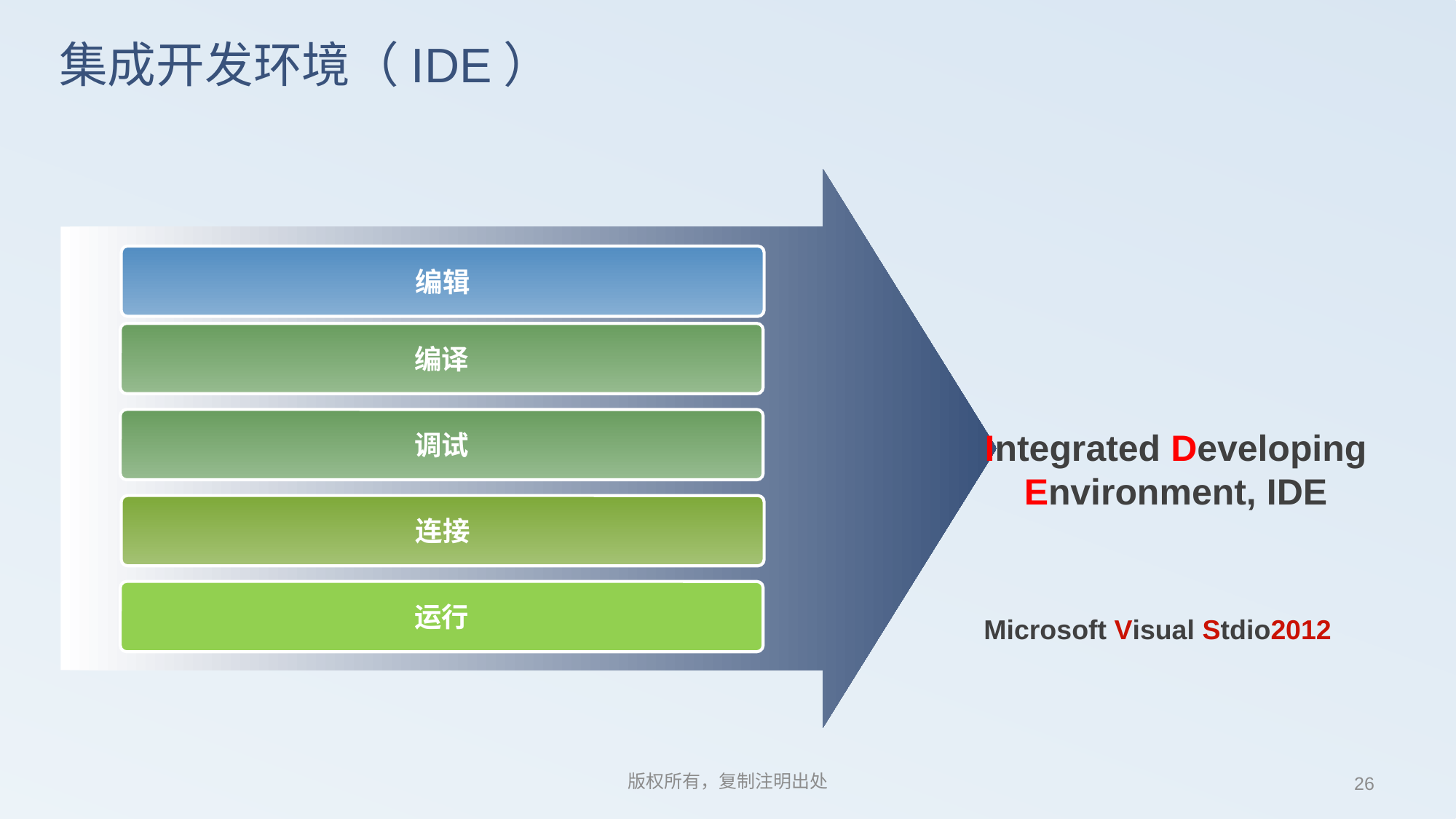

# 集成开发环境（IDE）

编辑
编译
Integrated Developing Environment, IDE
调试
连接
运行
Microsoft Visual Stdio2012
版权所有，复制注明出处